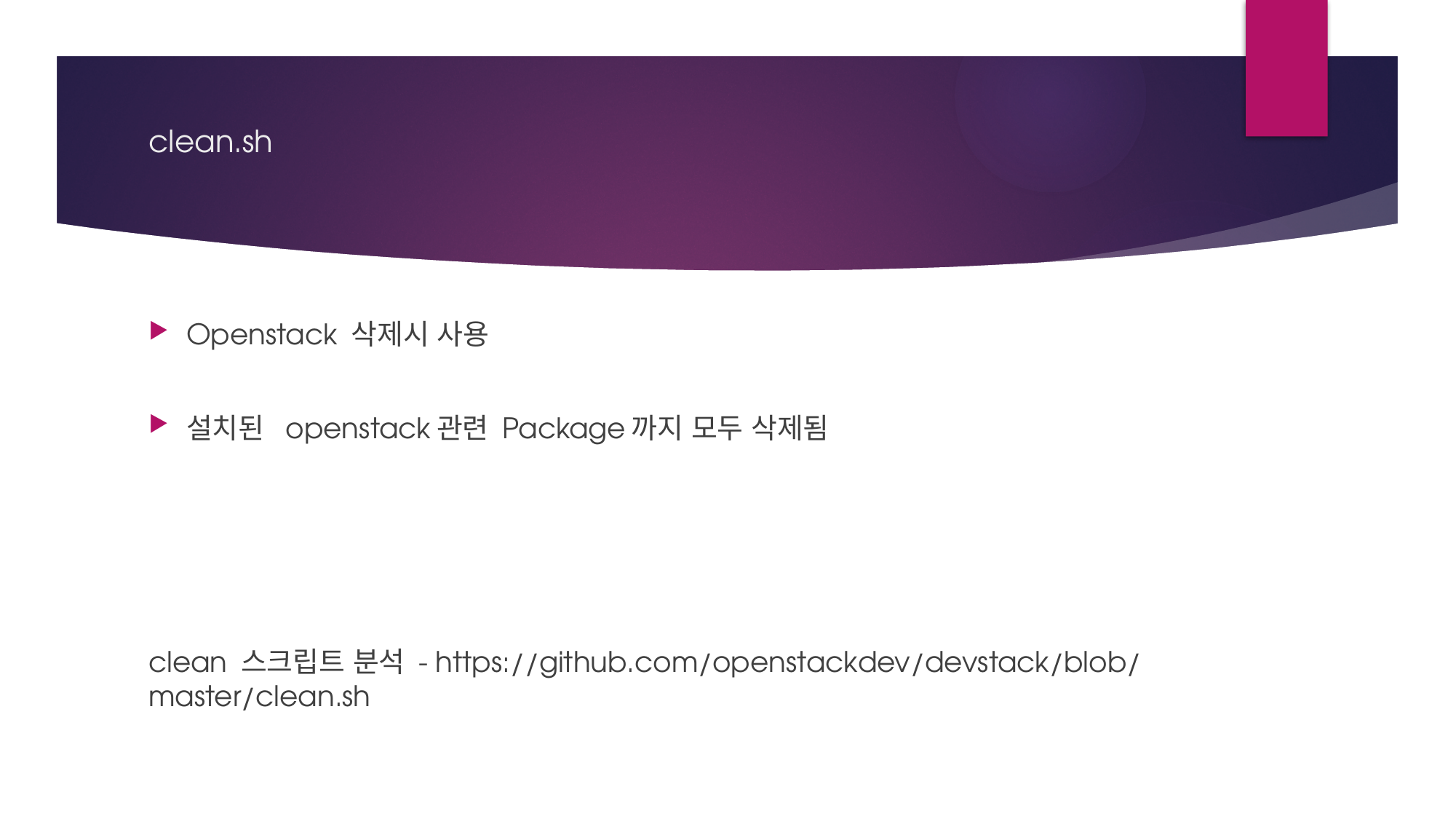

# clean.sh
Openstack 삭제시 사용

설치된  openstack관련 Package까지 모두 삭제됨

clean 스크립트 분석 - https://github.com/openstackdev/devstack/blob/master/clean.sh